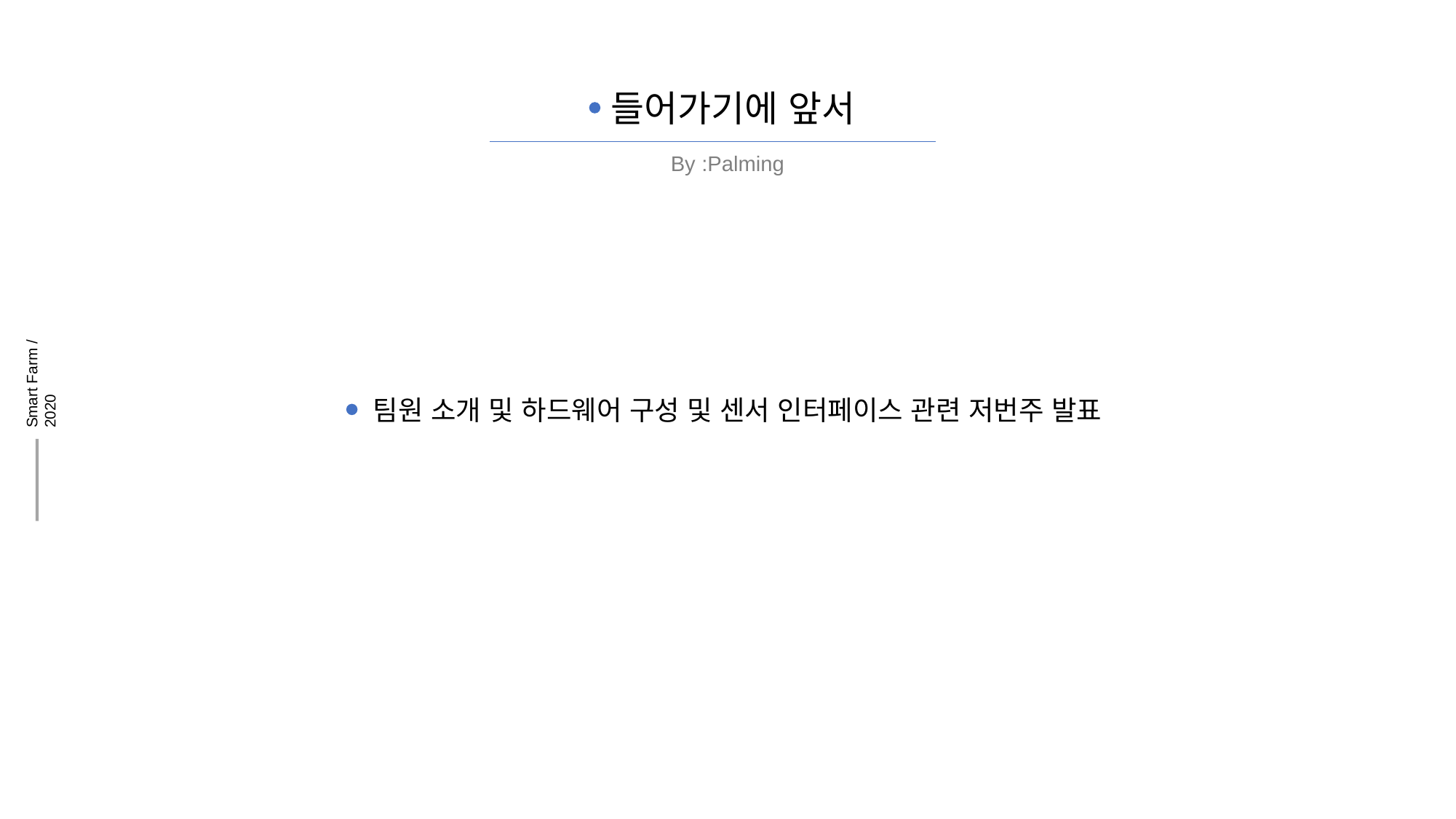

들어가기에 앞서

By :Palming
Smart Farm /   2020
팀원 소개 및 하드웨어 구성 및 센서 인터페이스 관련 저번주 발표